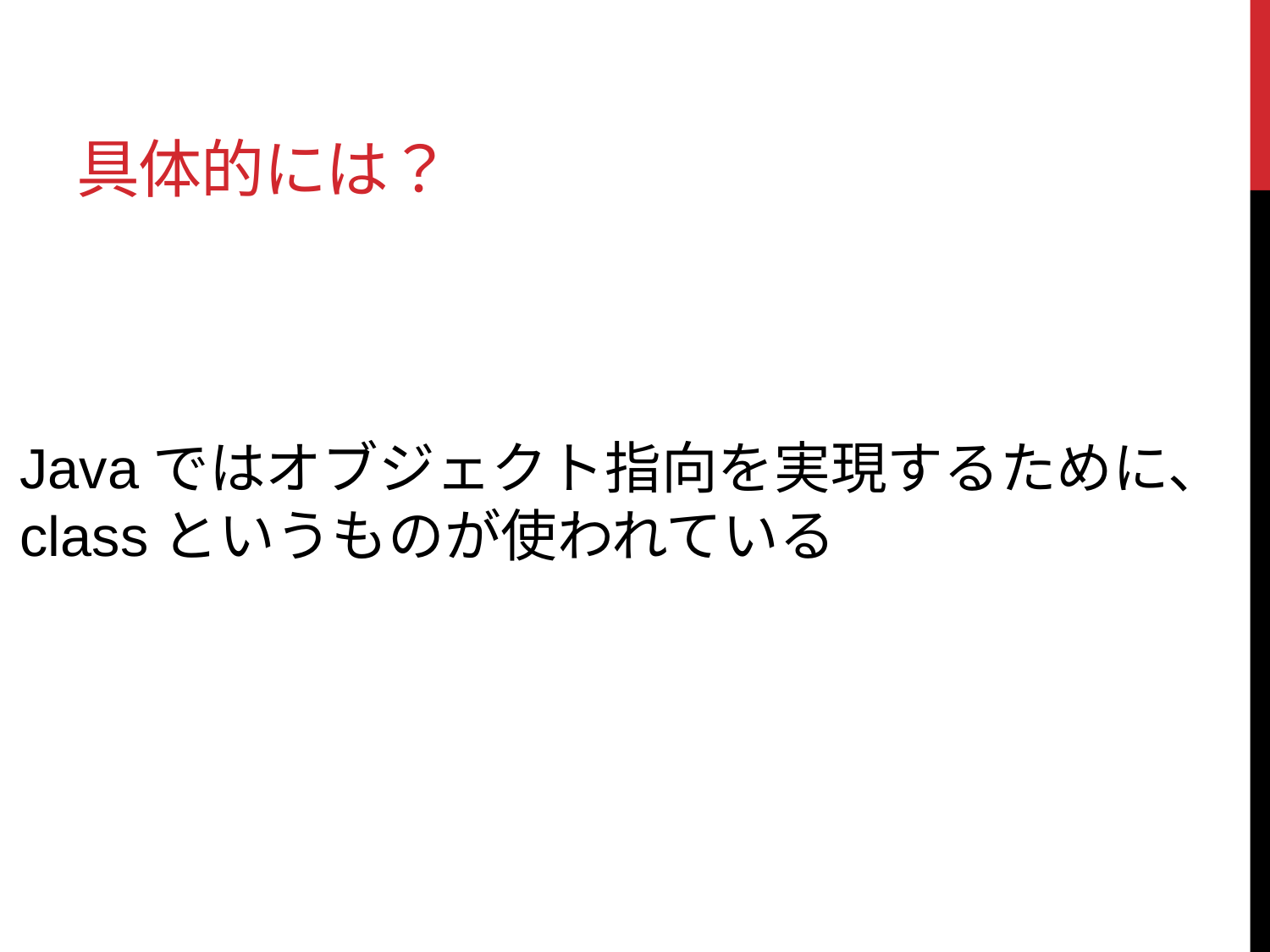

# 具体的には？
Javaではオブジェクト指向を実現するために、
classというものが使われている